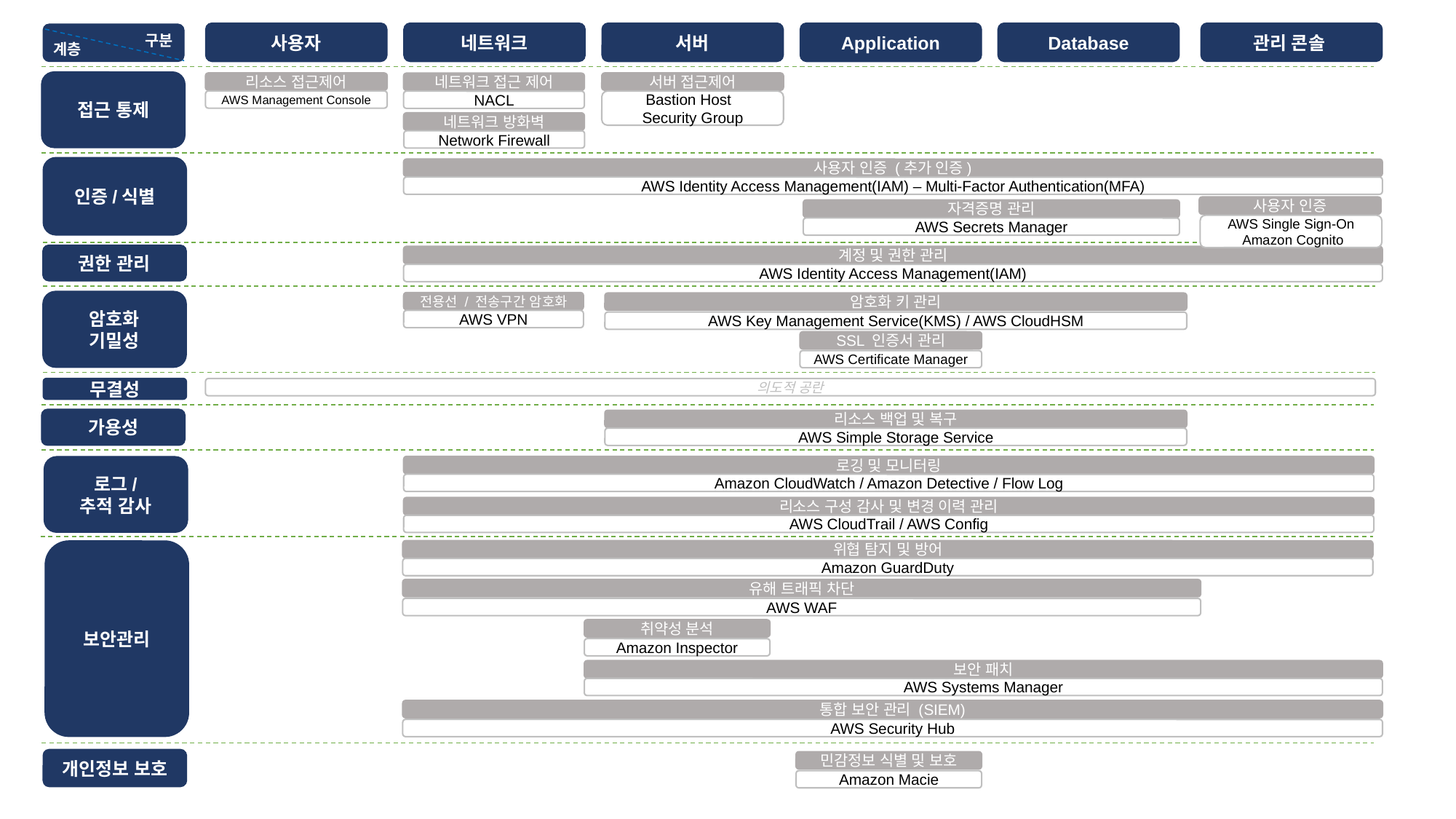

관리 콘솔
사용자
네트워크
서버
Application
Database

구분
계층
접근 통제
리소스 접근제어
서버 접근제어
네트워크 접근 제어
AWS Management Console
Bastion Host
Security Group
NACL
네트워크 방화벽
Network Firewall
인증/식별
사용자 인증 (추가 인증)
AWS Identity Access Management(IAM) – Multi-Factor Authentication(MFA)
사용자 인증
자격증명 관리
AWS Single Sign-On
 Amazon Cognito
AWS Secrets Manager
권한 관리
계정 및 권한 관리
AWS Identity Access Management(IAM)
암호화
기밀성
전용선 / 전송구간 암호화
암호화 키 관리
AWS VPN
AWS Key Management Service(KMS) / AWS CloudHSM
SSL 인증서 관리
AWS Certificate Manager
무결성
의도적 공란
가용성
리소스 백업 및 복구
AWS Simple Storage Service
로깅 및 모니터링
로그/
추적 감사
Amazon CloudWatch / Amazon Detective / Flow Log
리소스 구성 감사 및 변경 이력 관리
AWS CloudTrail / AWS Config
보안관리
위협 탐지 및 방어
Amazon GuardDuty
유해 트래픽 차단
AWS WAF
취약성 분석
Amazon Inspector
보안 패치
AWS Systems Manager
통합 보안 관리 (SIEM)
AWS Security Hub
개인정보 보호
민감정보 식별 및 보호
Amazon Macie